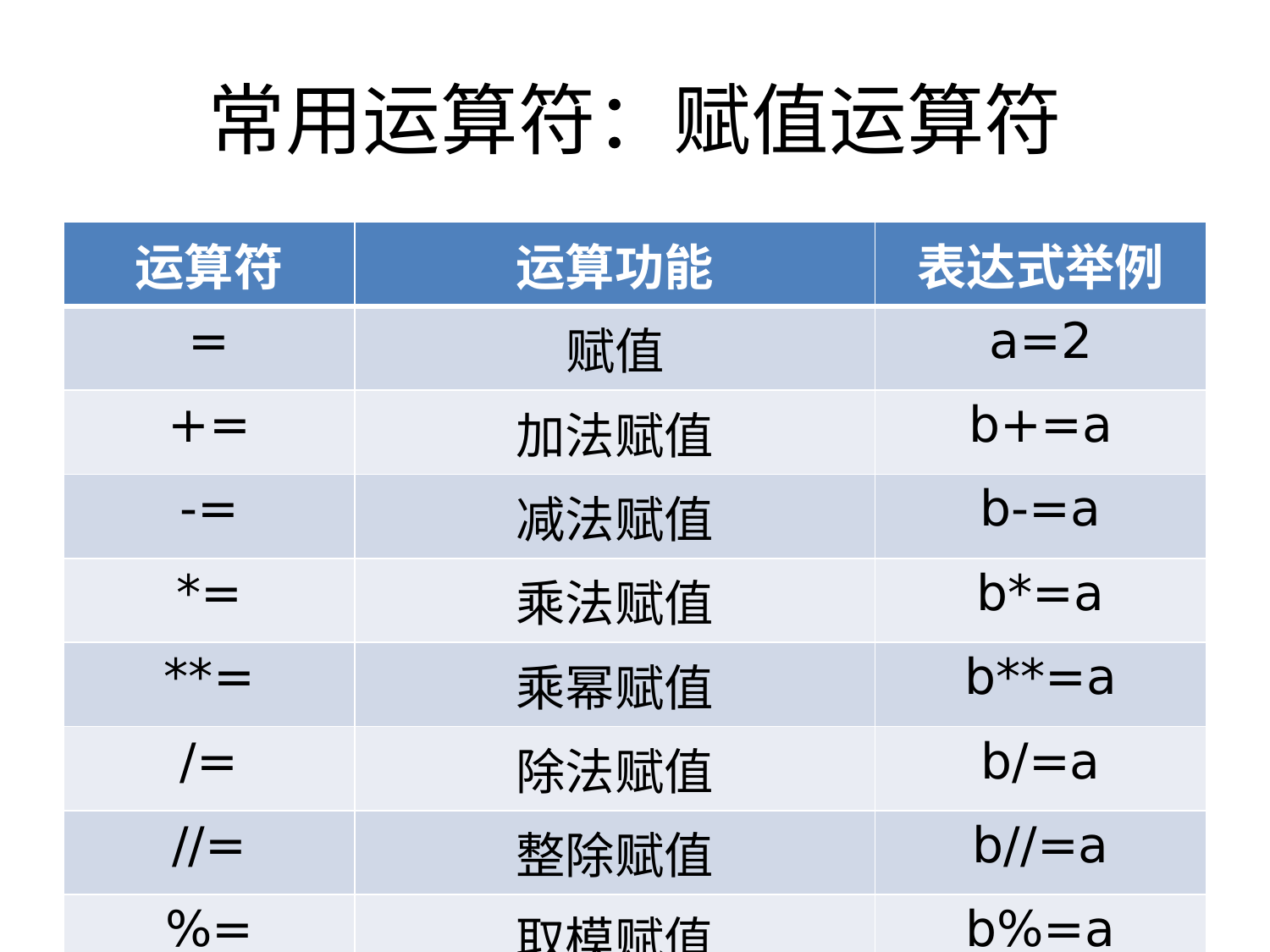

# 常用运算符：赋值运算符
| 运算符 | 运算功能 | 表达式举例 |
| --- | --- | --- |
| = | 赋值 | a=2 |
| += | 加法赋值 | b+=a |
| -= | 减法赋值 | b-=a |
| \*= | 乘法赋值 | b\*=a |
| \*\*= | 乘幂赋值 | b\*\*=a |
| /= | 除法赋值 | b/=a |
| //= | 整除赋值 | b//=a |
| %= | 取模赋值 | b%=a |